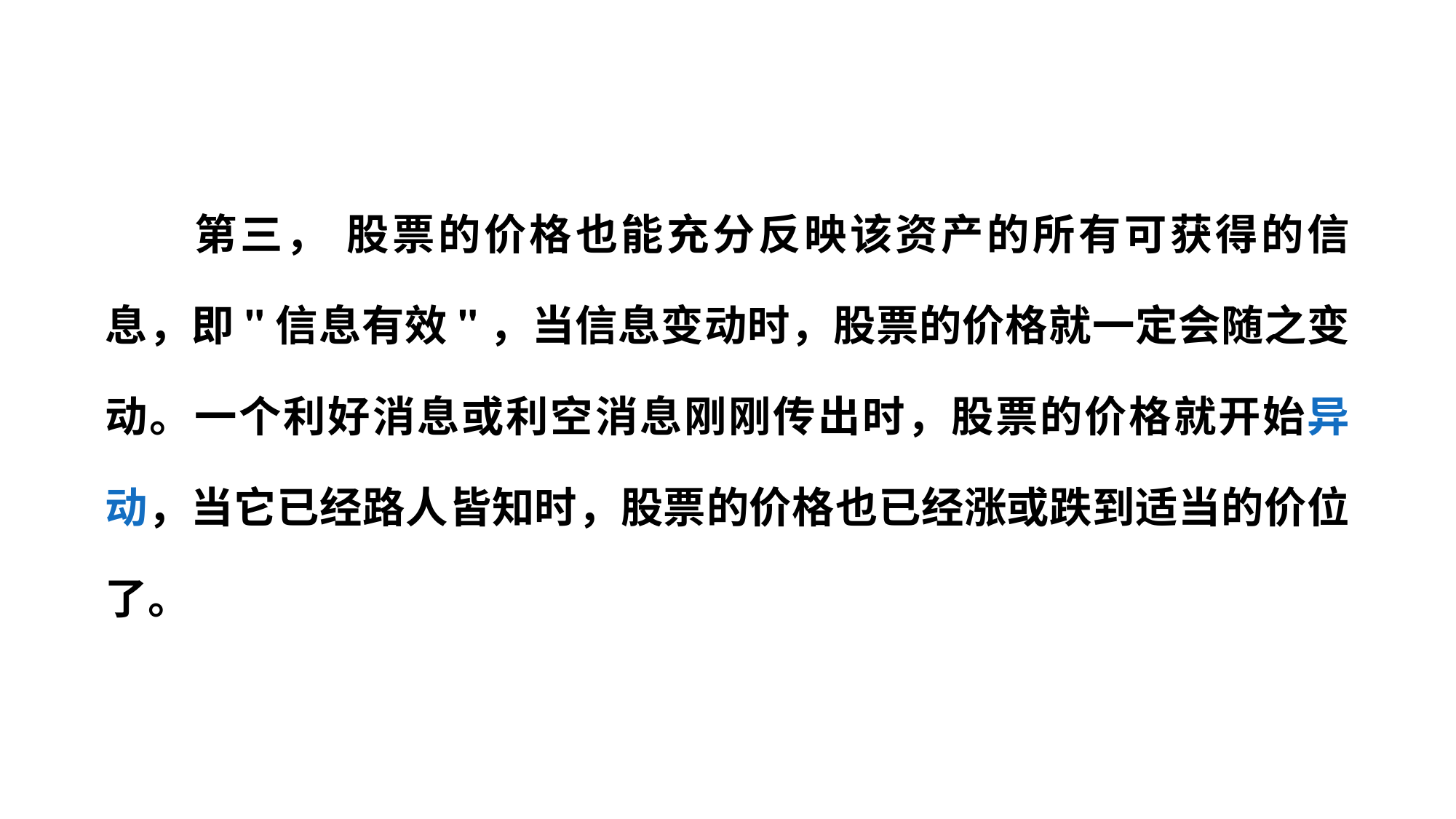

第三， 股票的价格也能充分反映该资产的所有可获得的信息，即"信息有效"，当信息变动时，股票的价格就一定会随之变动。一个利好消息或利空消息刚刚传出时，股票的价格就开始异动，当它已经路人皆知时，股票的价格也已经涨或跌到适当的价位了。